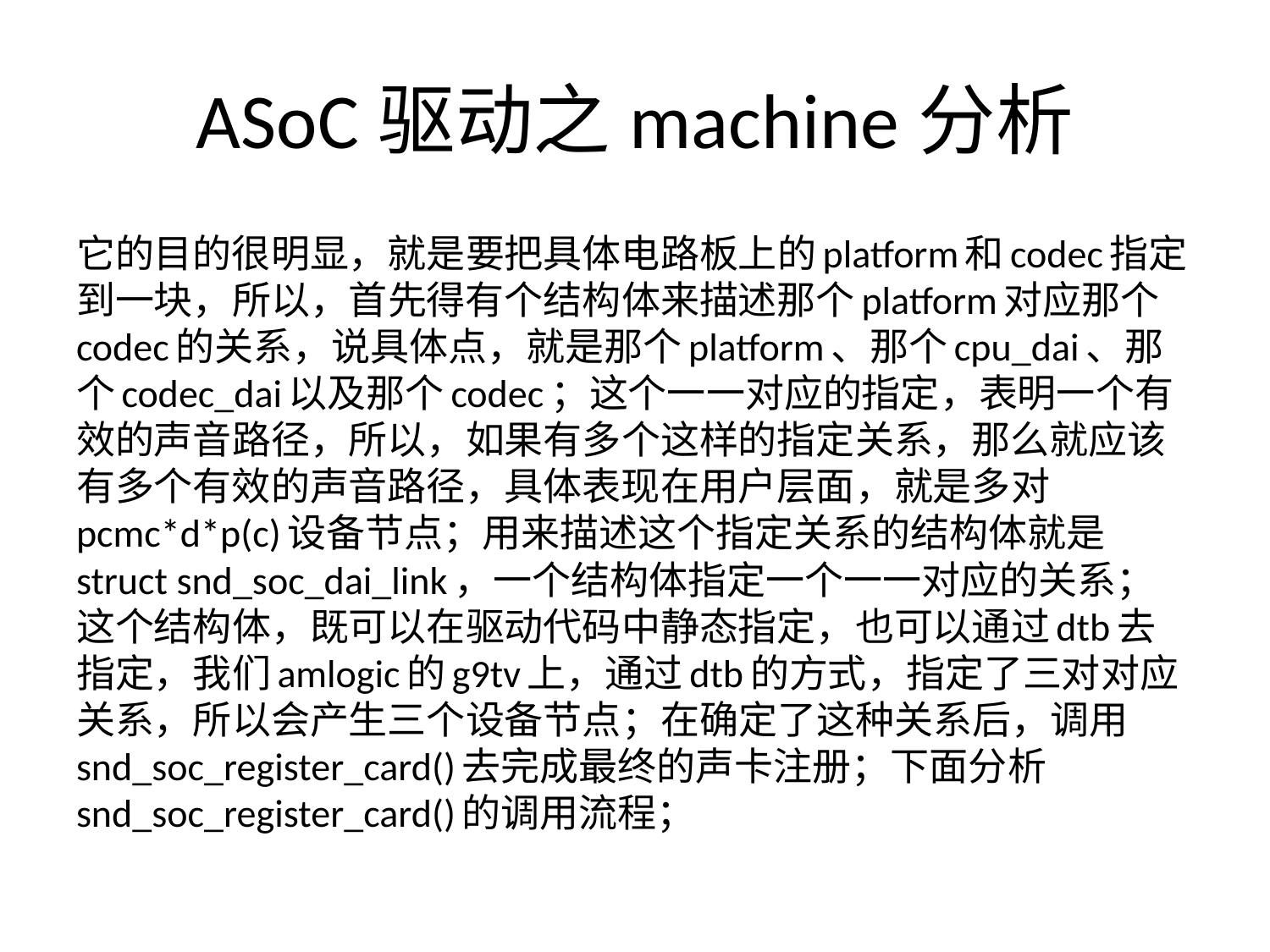

# ASoC驱动之machine分析
它的目的很明显，就是要把具体电路板上的platform和codec指定到一块，所以，首先得有个结构体来描述那个platform对应那个codec的关系，说具体点，就是那个platform、那个cpu_dai、那个codec_dai以及那个codec；这个一一对应的指定，表明一个有效的声音路径，所以，如果有多个这样的指定关系，那么就应该有多个有效的声音路径，具体表现在用户层面，就是多对pcmc*d*p(c)设备节点；用来描述这个指定关系的结构体就是struct snd_soc_dai_link，一个结构体指定一个一一对应的关系；这个结构体，既可以在驱动代码中静态指定，也可以通过dtb去指定，我们amlogic的g9tv上，通过dtb的方式，指定了三对对应关系，所以会产生三个设备节点；在确定了这种关系后，调用snd_soc_register_card()去完成最终的声卡注册；下面分析snd_soc_register_card()的调用流程；